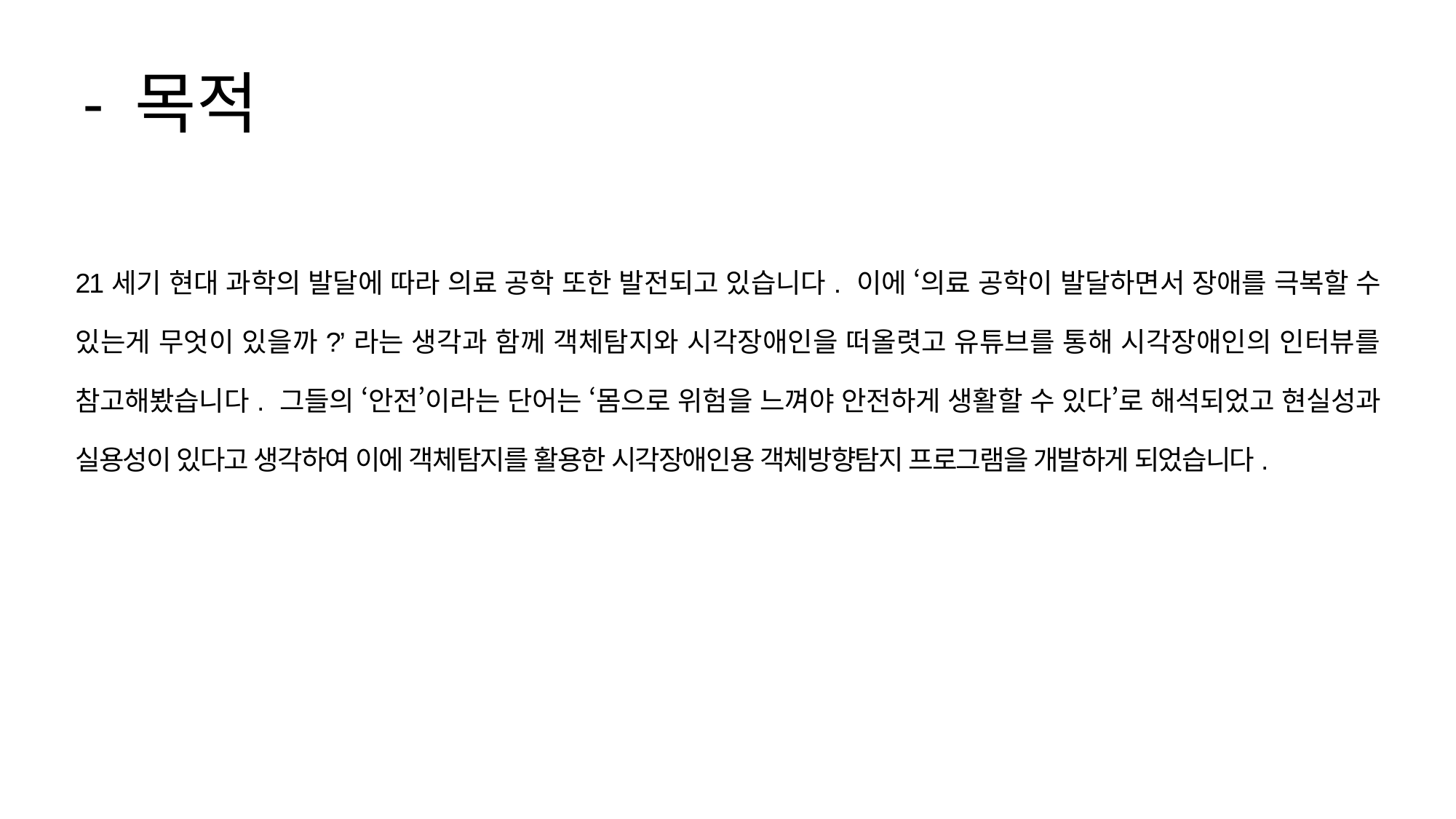

# - 목적
21세기 현대 과학의 발달에 따라 의료 공학 또한 발전되고 있습니다. 이에 ‘의료 공학이 발달하면서 장애를 극복할 수 있는게 무엇이 있을까?’라는 생각과 함께 객체탐지와 시각장애인을 떠올렷고 유튜브를 통해 시각장애인의 인터뷰를 참고해봤습니다. 그들의 ‘안전’이라는 단어는 ‘몸으로 위험을 느껴야 안전하게 생활할 수 있다’로 해석되었고 현실성과 실용성이 있다고 생각하여 이에 객체탐지를 활용한 시각장애인용 객체방향탐지 프로그램을 개발하게 되었습니다.